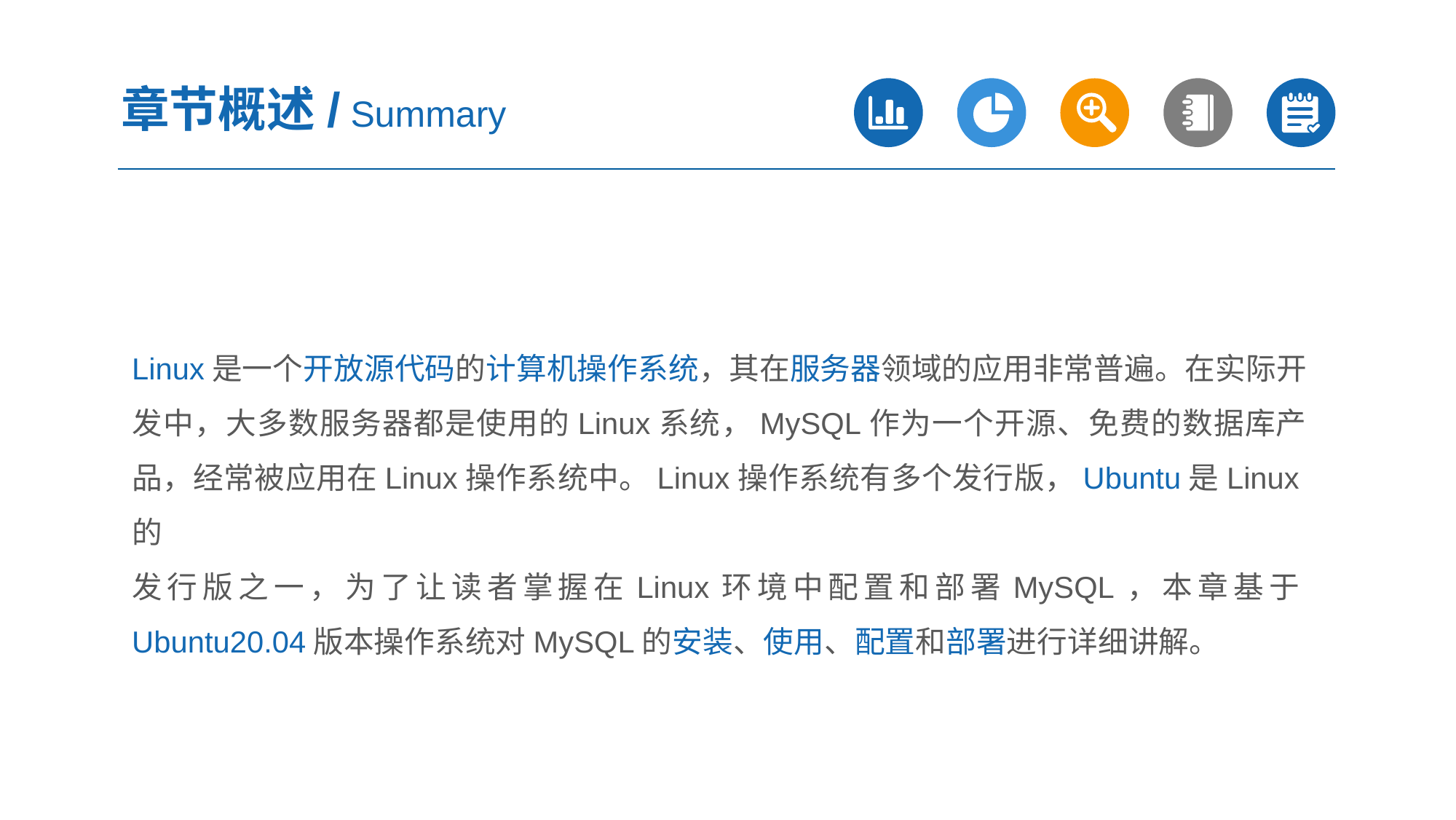

章节概述/ Summary
Linux是一个开放源代码的计算机操作系统，其在服务器领域的应用非常普遍。在实际开发中，大多数服务器都是使用的Linux系统，MySQL作为一个开源、免费的数据库产品，经常被应用在Linux操作系统中。Linux操作系统有多个发行版，Ubuntu是Linux的
发行版之一，为了让读者掌握在Linux环境中配置和部署MySQL，本章基于Ubuntu20.04版本操作系统对MySQL的安装、使用、配置和部署进行详细讲解。